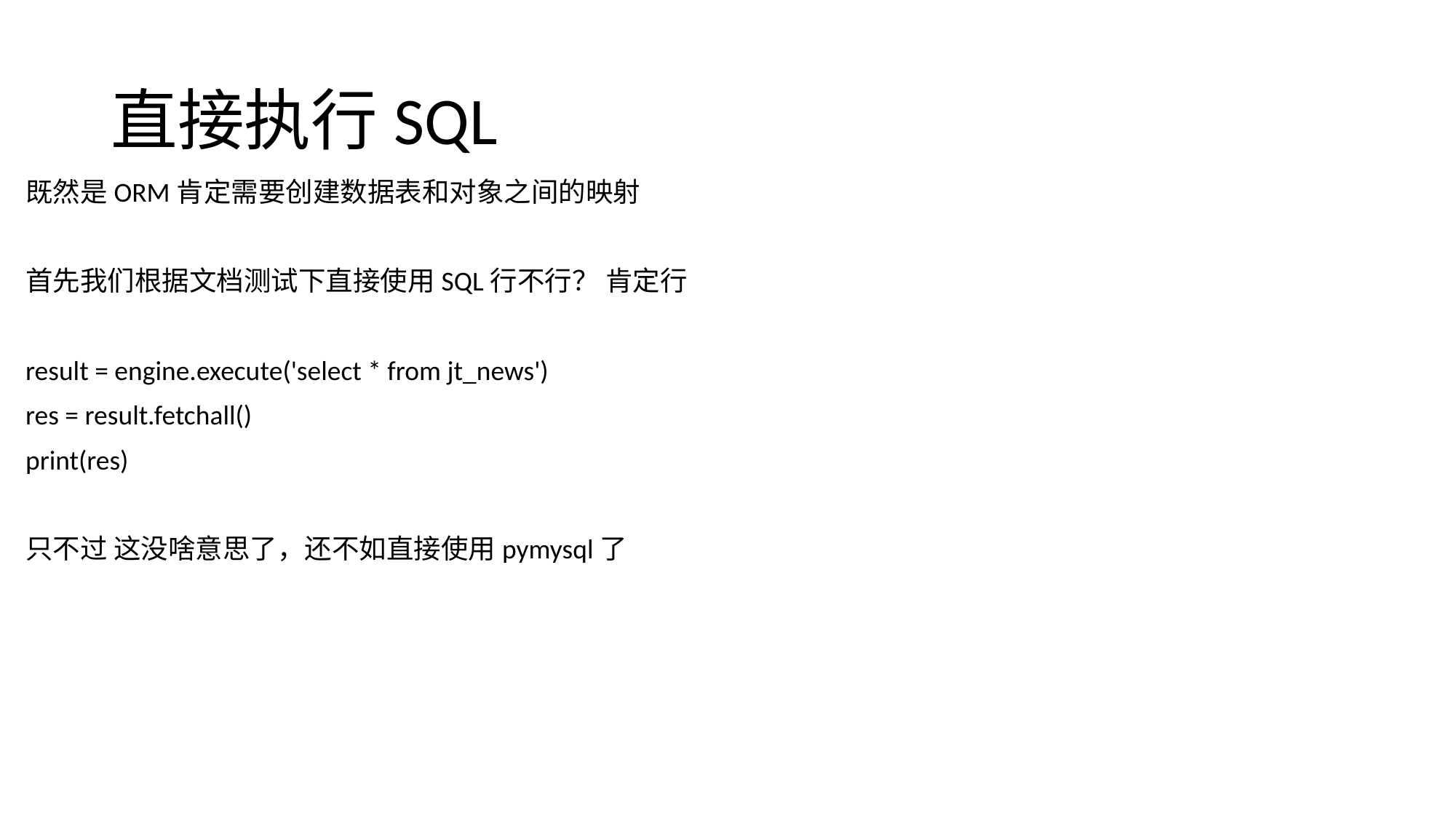

# 直接执行SQL
既然是ORM肯定需要创建数据表和对象之间的映射

首先我们根据文档测试下直接使用SQL行不行？ 肯定行

result = engine.execute('select * from jt_news')
res = result.fetchall()
print(res)

只不过 这没啥意思了，还不如直接使用pymysql了